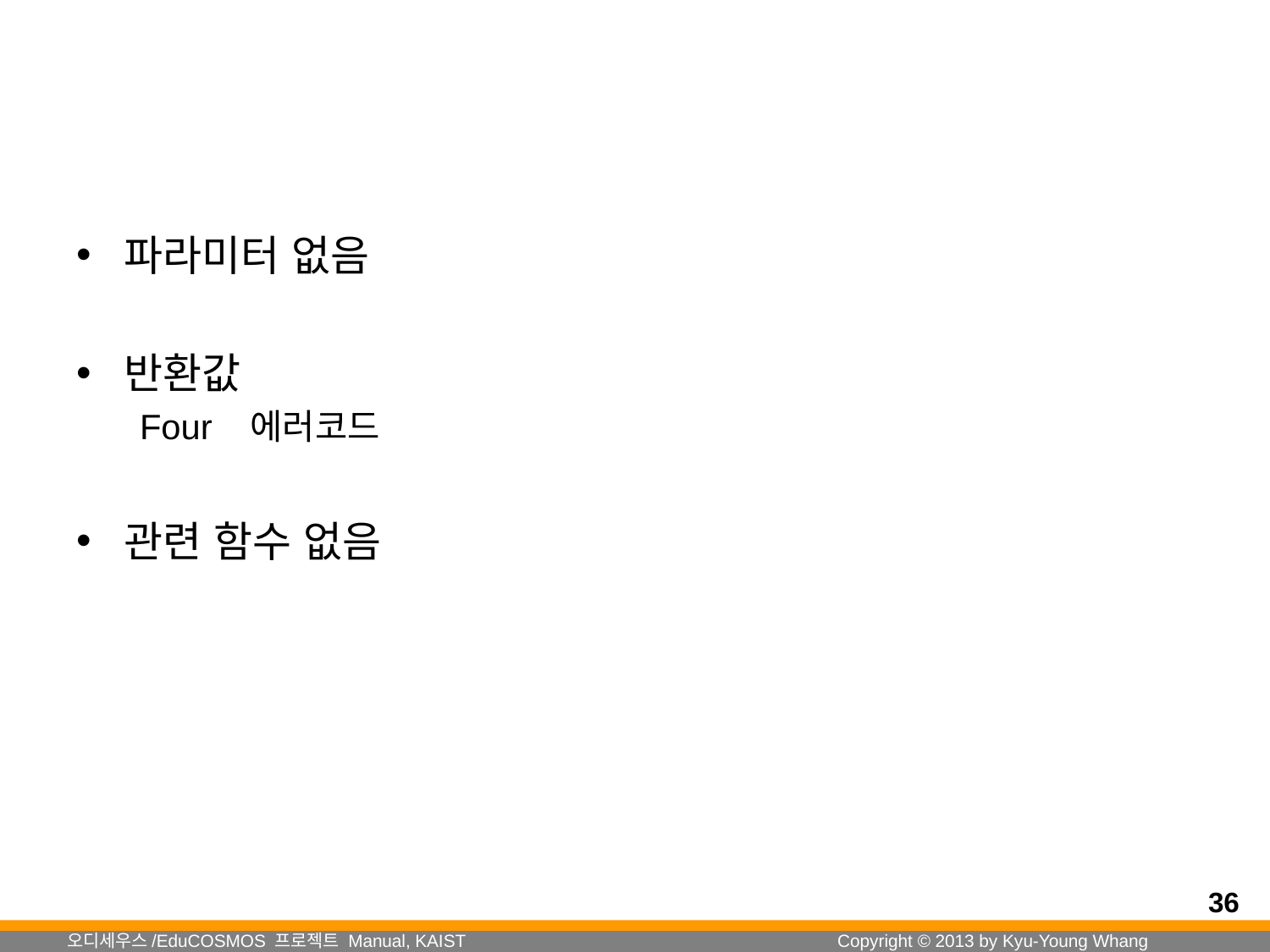

#
파라미터 없음

반환값
Four   에러코드

관련 함수 없음